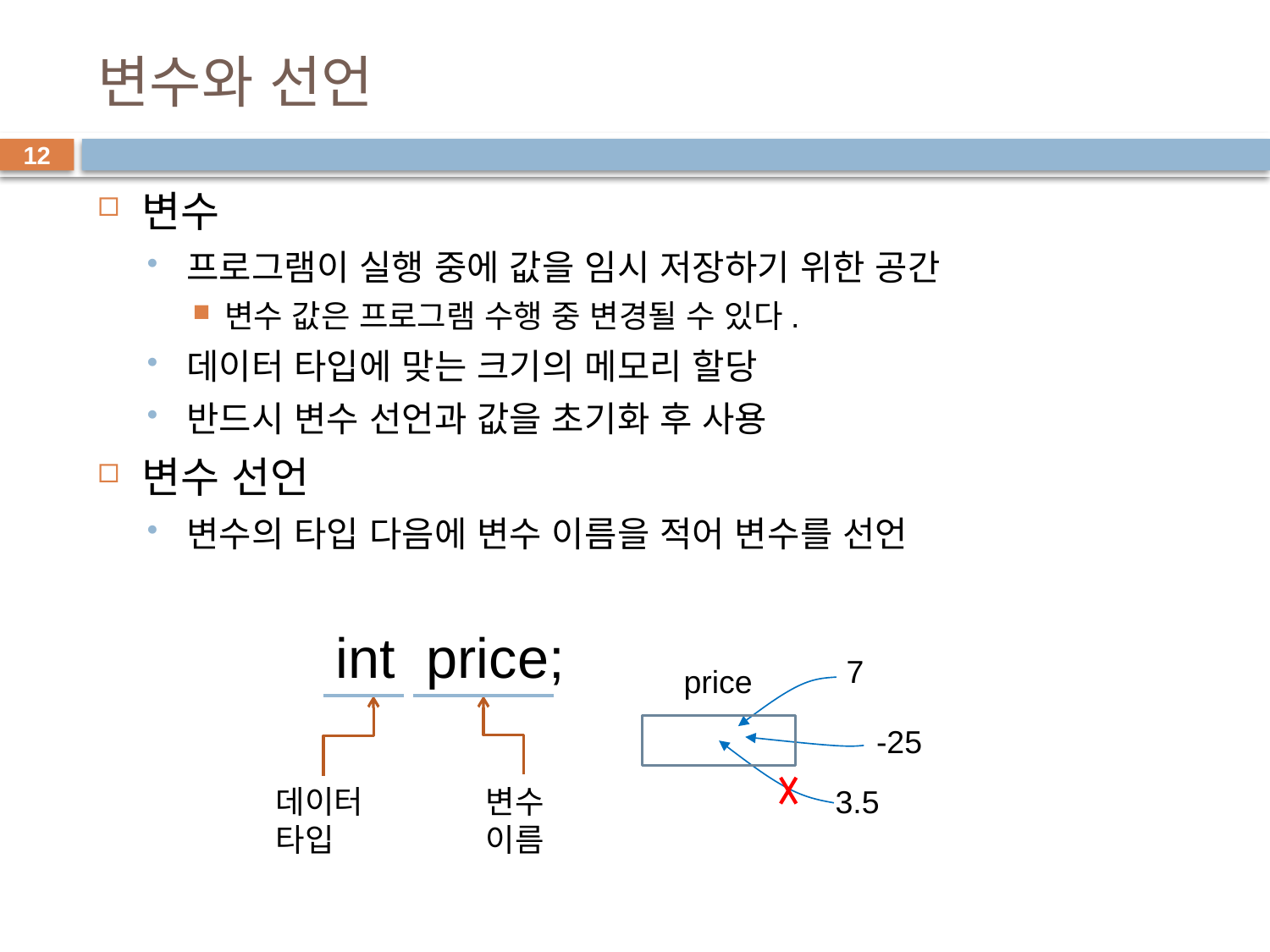

# 변수와 선언
12
변수
프로그램이 실행 중에 값을 임시 저장하기 위한 공간
변수 값은 프로그램 수행 중 변경될 수 있다.
데이터 타입에 맞는 크기의 메모리 할당
반드시 변수 선언과 값을 초기화 후 사용
변수 선언
변수의 타입 다음에 변수 이름을 적어 변수를 선언
int  price;
7
price

-25

데이터 타입
변수 이름
3.5